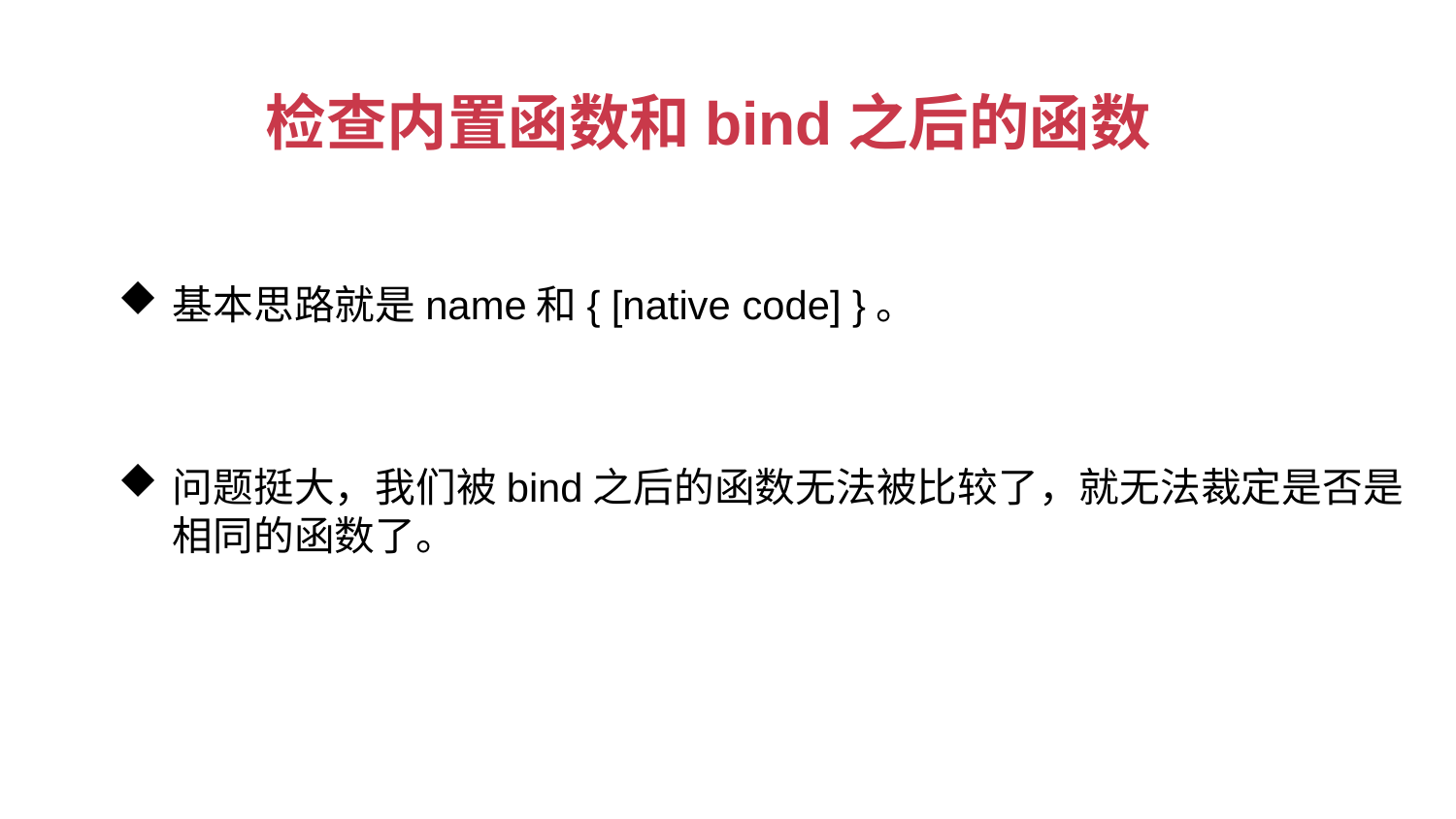

检查内置函数和bind之后的函数
基本思路就是name和{ [native code] }。
问题挺大，我们被bind之后的函数无法被比较了，就无法裁定是否是相同的函数了。